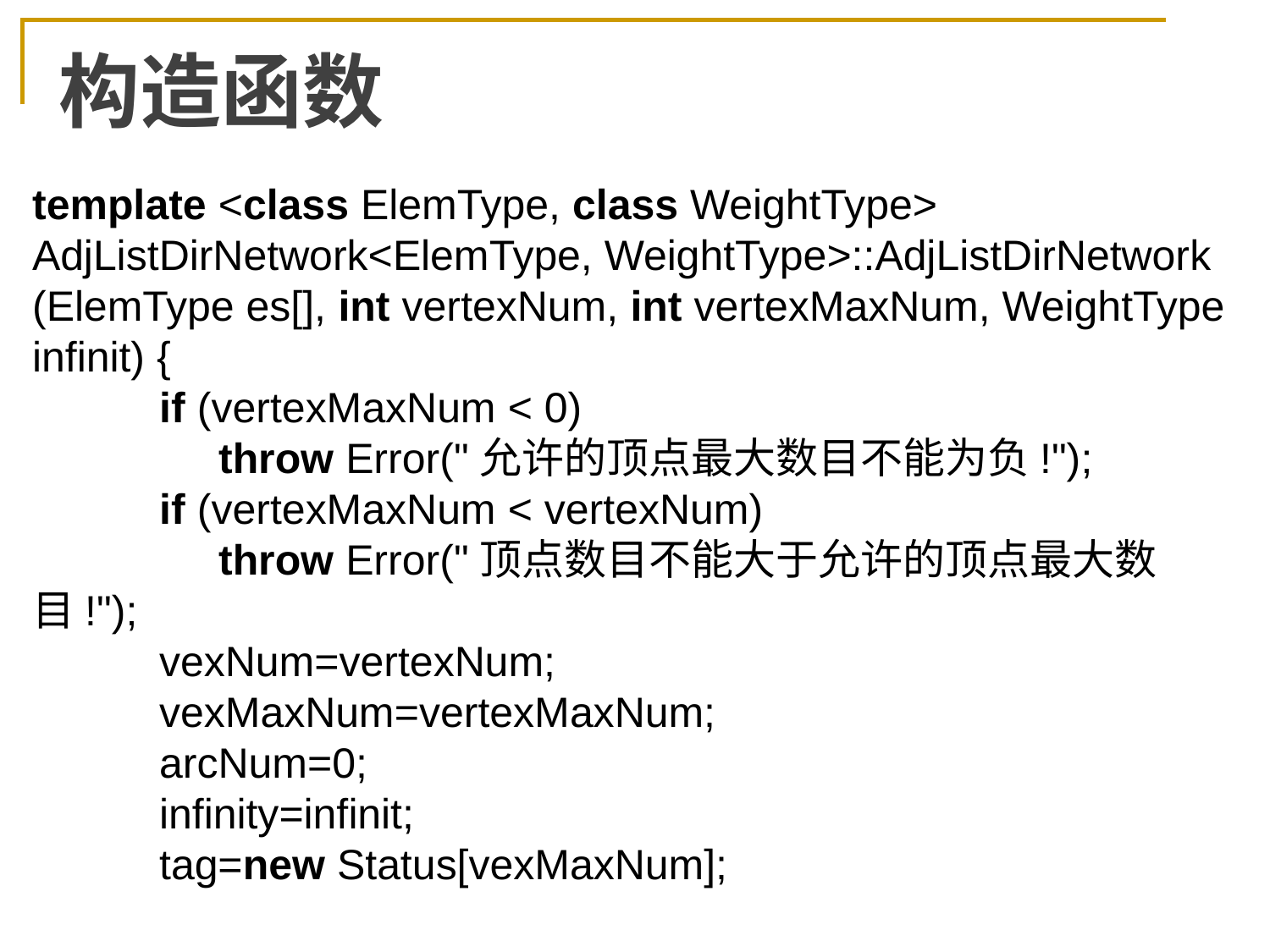

# 构造函数
template <class ElemType, class WeightType>
AdjListDirNetwork<ElemType, WeightType>::AdjListDirNetwork (ElemType es[], int vertexNum, int vertexMaxNum, WeightType infinit) {
	if (vertexMaxNum < 0)
    	     throw Error("允许的顶点最大数目不能为负!");
	if (vertexMaxNum < vertexNum)
    	     throw Error("顶点数目不能大于允许的顶点最大数目!");
	vexNum=vertexNum;
	vexMaxNum=vertexMaxNum;
	arcNum=0;
	infinity=infinit;
	tag=new Status[vexMaxNum];